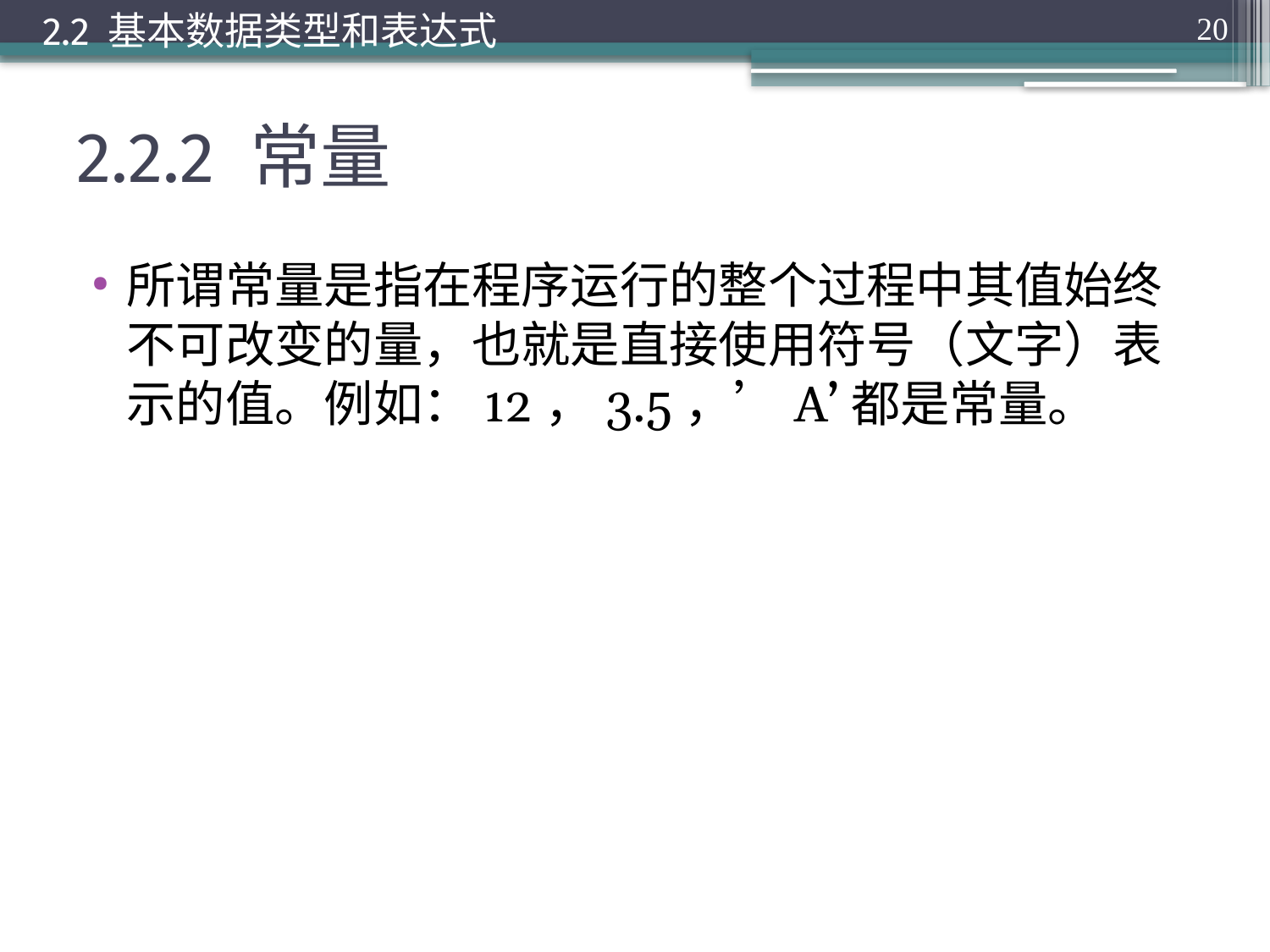

2.2 基本数据类型和表达式
20
# 2.2.2 常量
所谓常量是指在程序运行的整个过程中其值始终不可改变的量，也就是直接使用符号（文字）表示的值。例如：12，3.5，’A’都是常量。